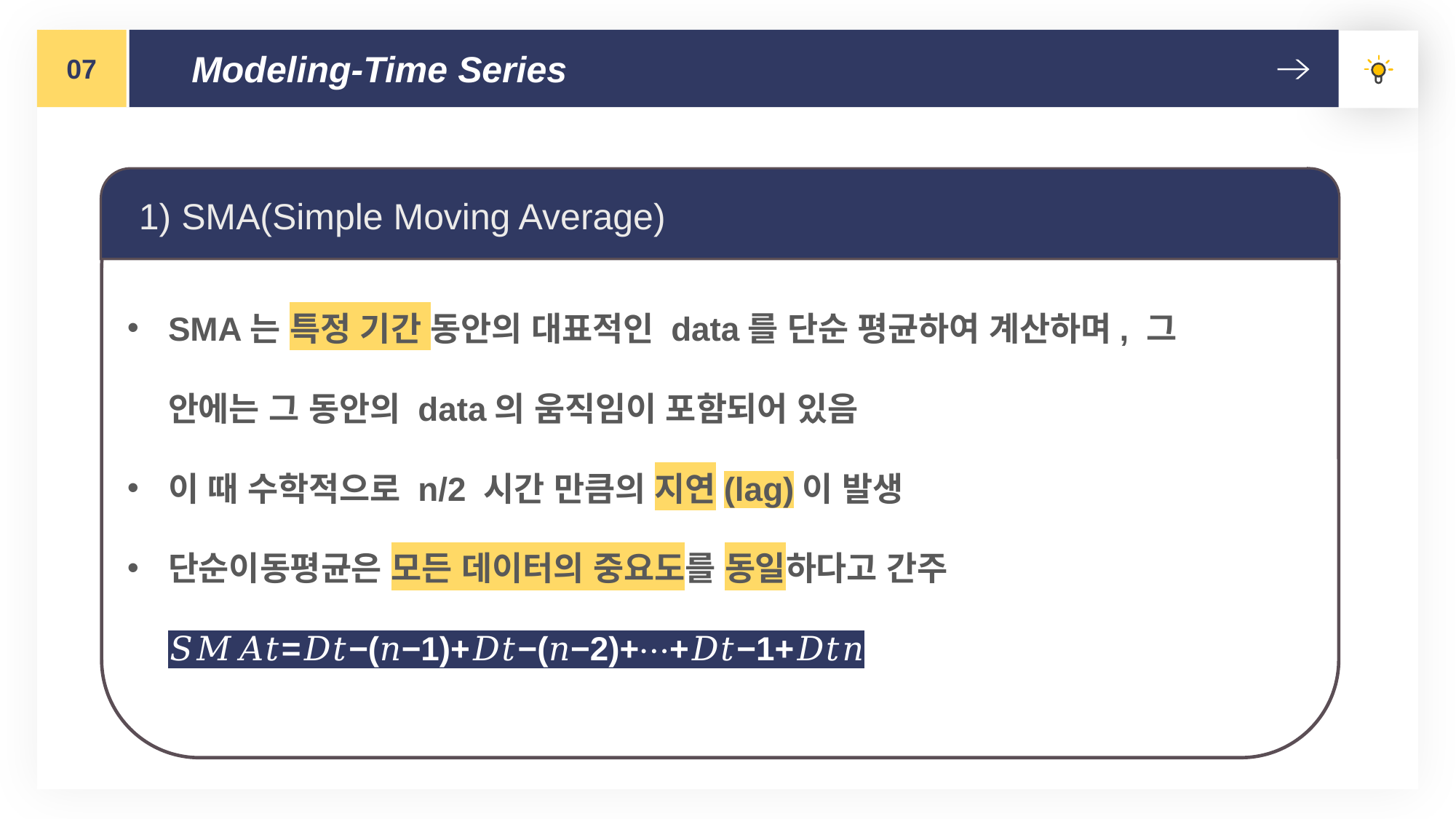

07
Modeling-Time Series

1) SMA(Simple Moving Average)
SMA는 특정 기간 동안의 대표적인 data를 단순 평균하여 계산하며, 그 안에는 그 동안의 data의 움직임이 포함되어 있음
이 때 수학적으로 n/2 시간 만큼의 지연(lag)이 발생
단순이동평균은 모든 데이터의 중요도를 동일하다고 간주
𝑆𝑀𝐴𝑡=𝐷𝑡−(𝑛−1)+𝐷𝑡−(𝑛−2)+⋯+𝐷𝑡−1+𝐷𝑡𝑛